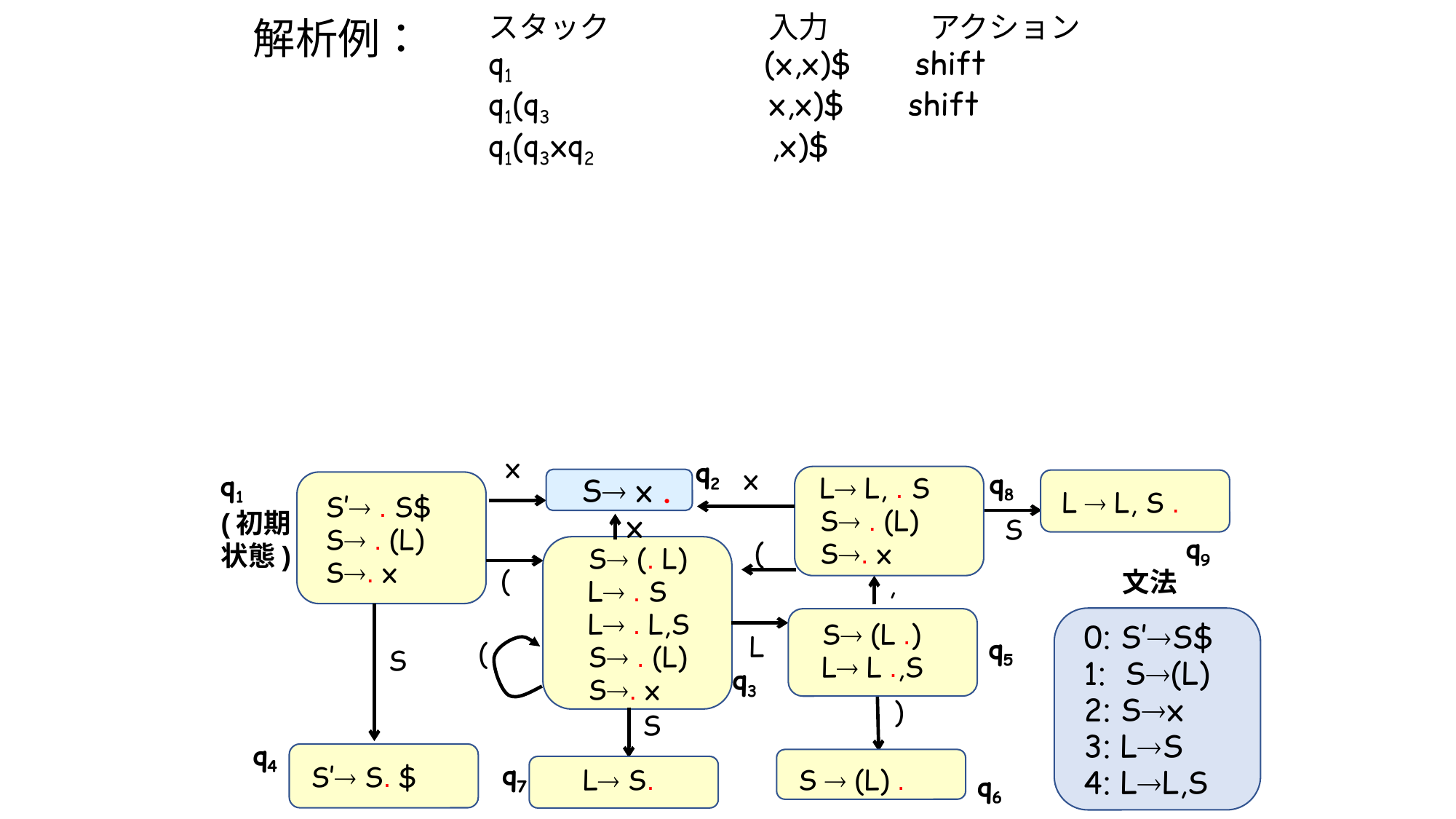

# 解析例：
スタック　　　          入力               アクション
q1                              (x,x)$       shift
q1(q3                          x,x)$       shift
q1(q3xq2                     ,x)$

x
q2
x
S→ x .
q8
q1
(初期
状態)
L→ L, . S
S→ . (L)
S→. x

L → L, S .

S’→ . S$
S→ . (L)
S→. x
x
S
q9
(
S→ (. L)
L→ . S
L→ . L,S
S→ . (L)
S→. x

(
文法
,
 0: S’→S$
 1:  S→(L)
 2: S→x
 3: L→S
 4: L→L,S

S→ (L .)
L→ L .,S
L
q5
(

S
q3
)
S
q4

S’→ S. $

S → (L) .
q7

L→ S.
q6